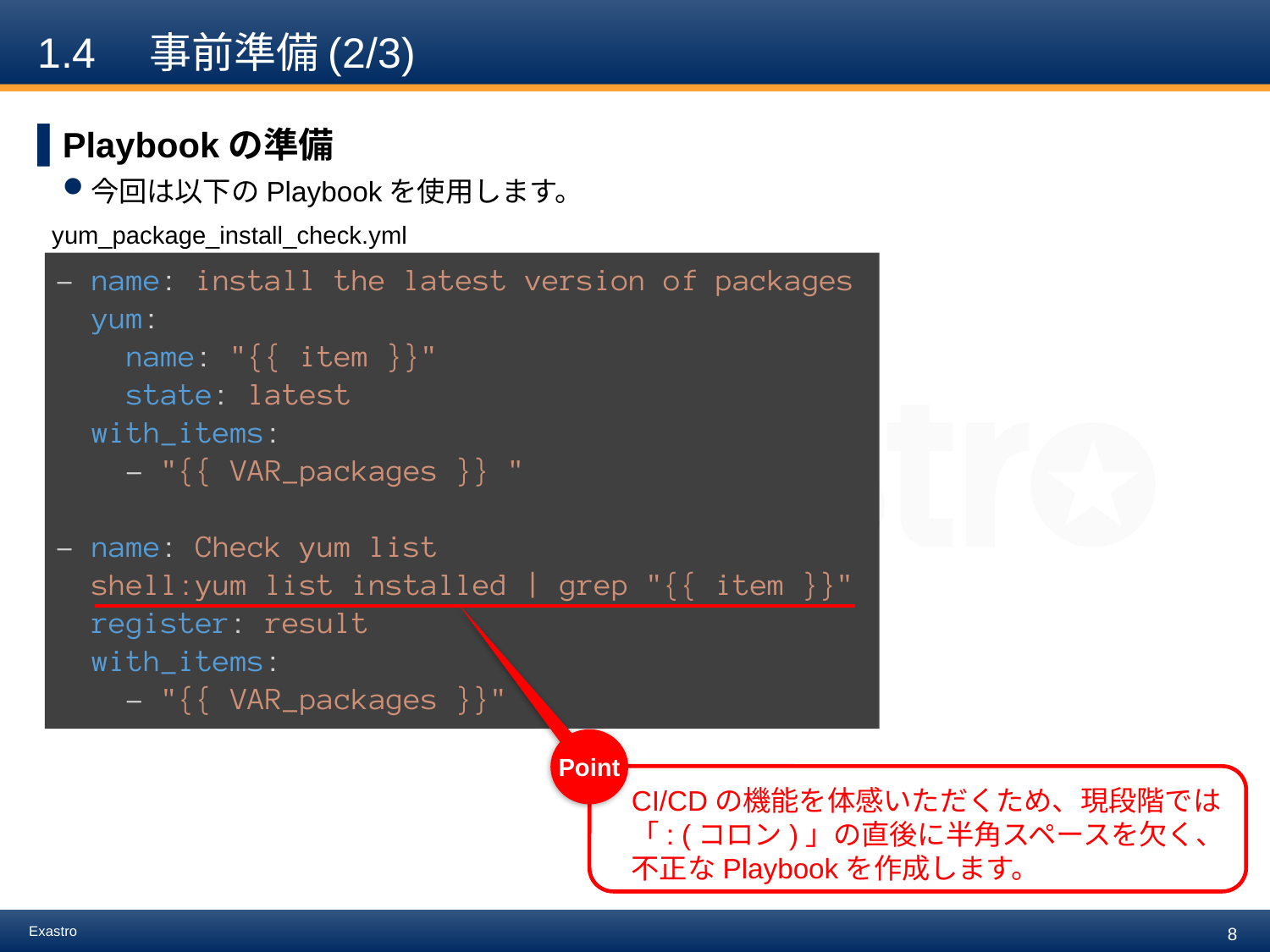

# 1.4　事前準備(2/3)
Playbookの準備
今回は以下のPlaybookを使用します。

yum_package_install_check.yml
- name: install the latest version of packages
  yum:
    name: "{{ item }}"
    state: latest
  with_items:
    - "{{ VAR_packages }} "
- name: Check yum list
  shell:yum list installed | grep "{{ item }}"
  register: result
  with_items:
    - "{{ VAR_packages }}"

Point
CI/CDの機能を体感いただくため、現段階では
「: (コロン)」の直後に半角スペースを欠く、
不正なPlaybookを作成します。